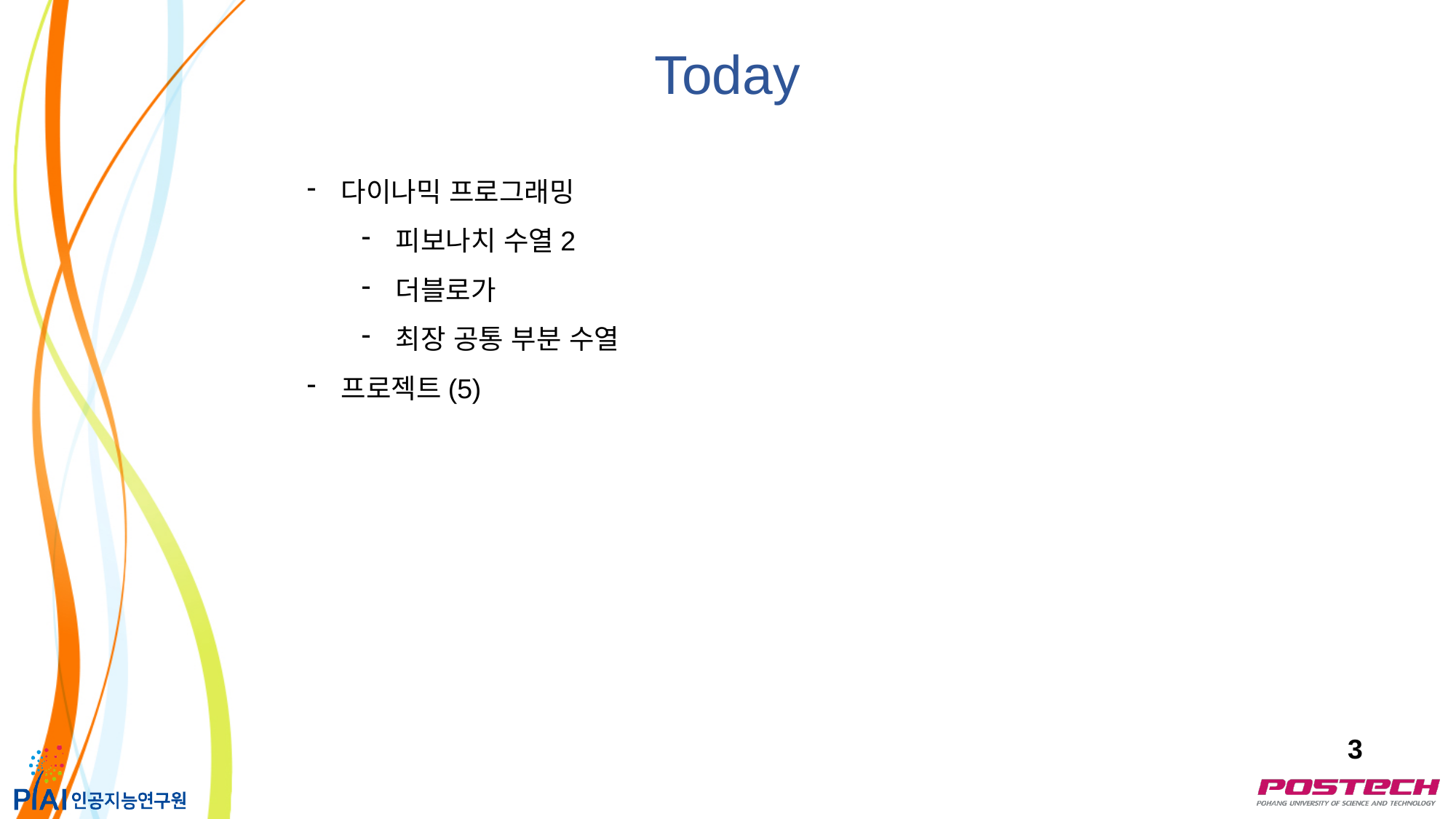

Today
다이나믹 프로그래밍
피보나치 수열2
더블로가
최장 공통 부분 수열
프로젝트(5)